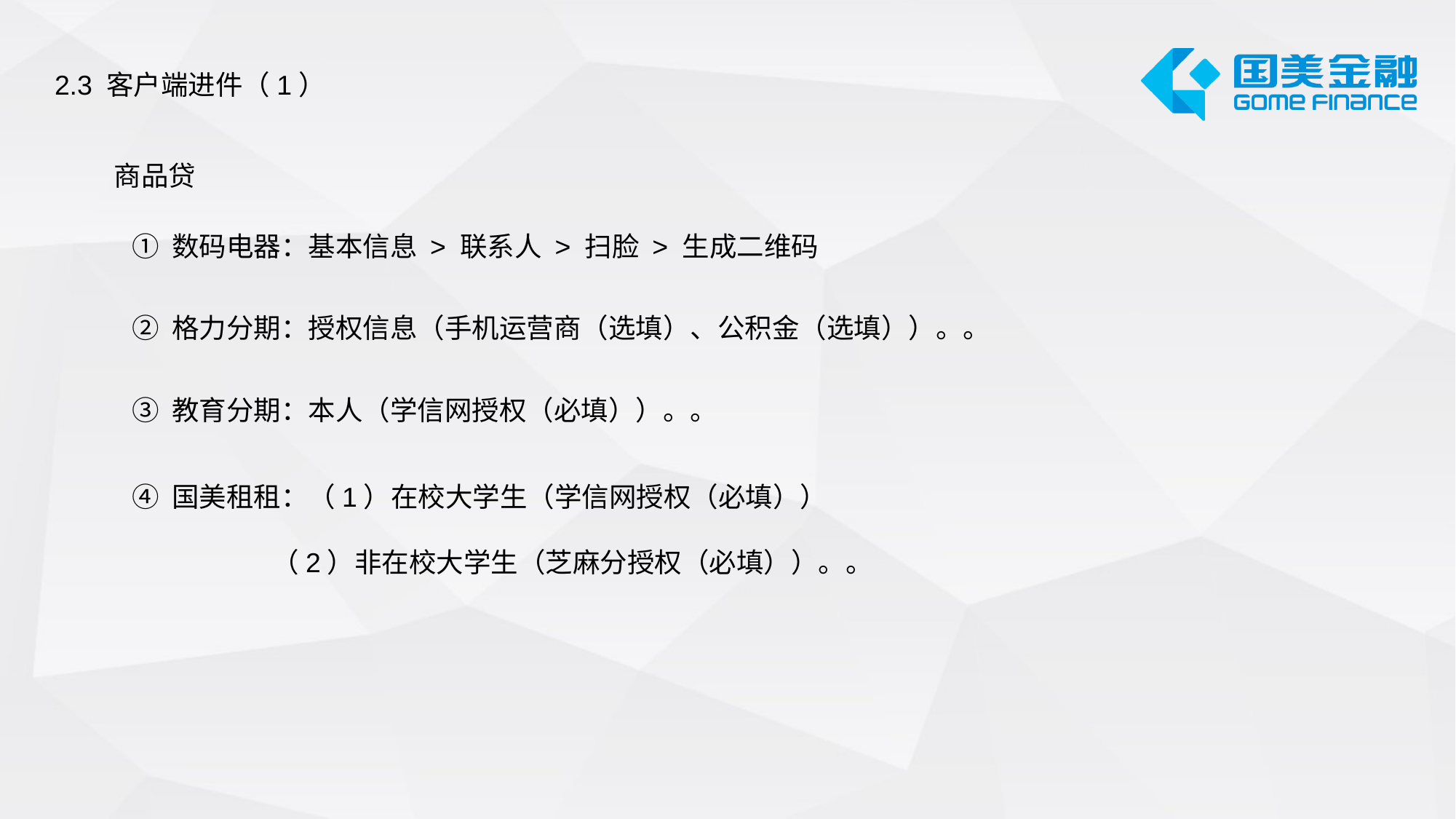

2.3 客户端进件（1）
商品贷
① 数码电器：基本信息 > 联系人 > 扫脸 > 生成二维码
② 格力分期：授权信息（手机运营商（选填）、公积金（选填））。。
③ 教育分期：本人（学信网授权（必填））。。
④ 国美租租：（1）在校大学生（学信网授权（必填））
	     （2）非在校大学生（芝麻分授权（必填））。。